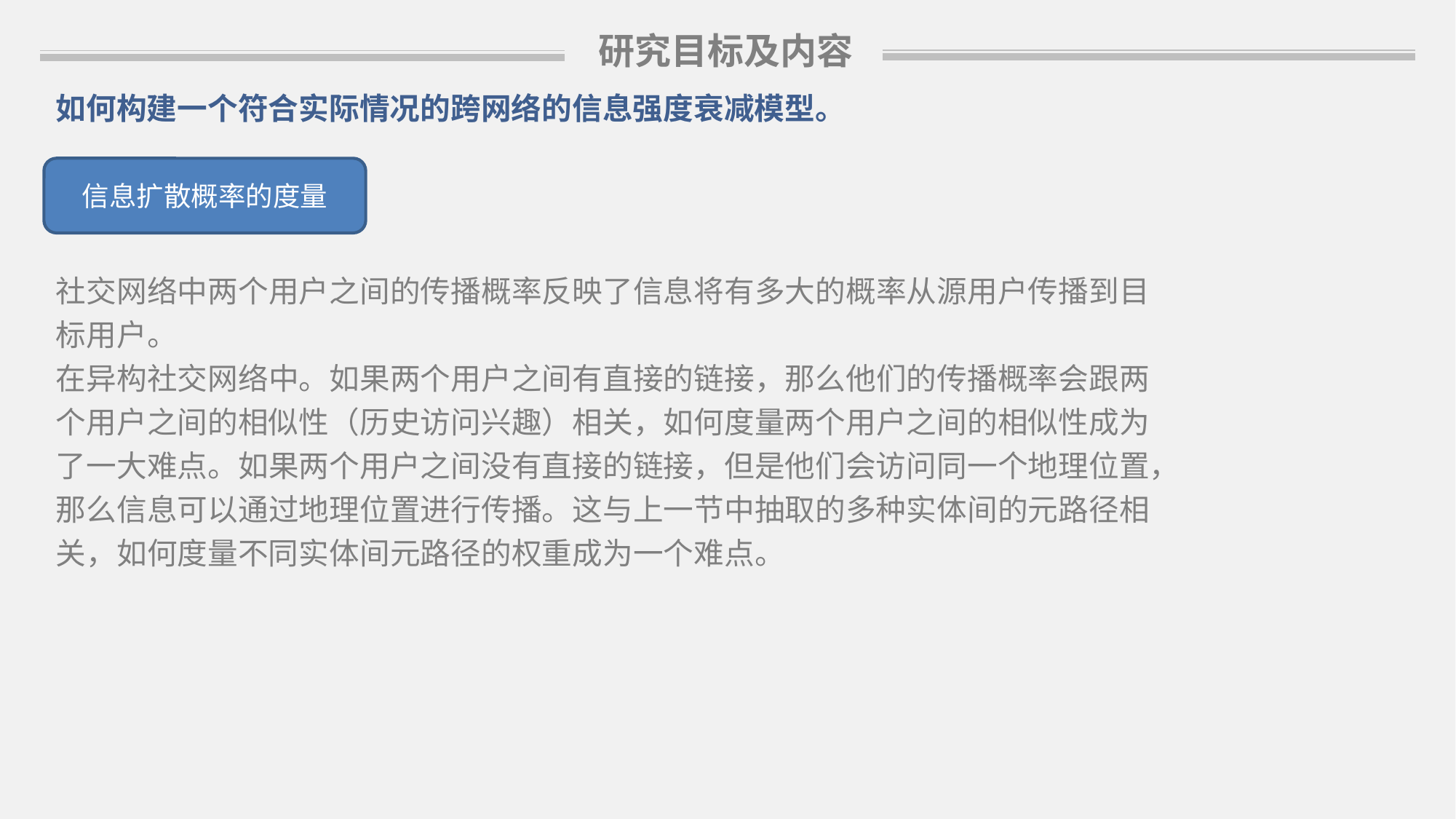

研究目标及内容
如何构建一个符合实际情况的跨网络的信息强度衰减模型。
信息扩散概率的度量
社交网络中两个用户之间的传播概率反映了信息将有多大的概率从源用户传播到目标用户。
在异构社交网络中。如果两个用户之间有直接的链接，那么他们的传播概率会跟两个用户之间的相似性（历史访问兴趣）相关，如何度量两个用户之间的相似性成为了一大难点。如果两个用户之间没有直接的链接，但是他们会访问同一个地理位置，那么信息可以通过地理位置进行传播。这与上一节中抽取的多种实体间的元路径相关，如何度量不同实体间元路径的权重成为一个难点。